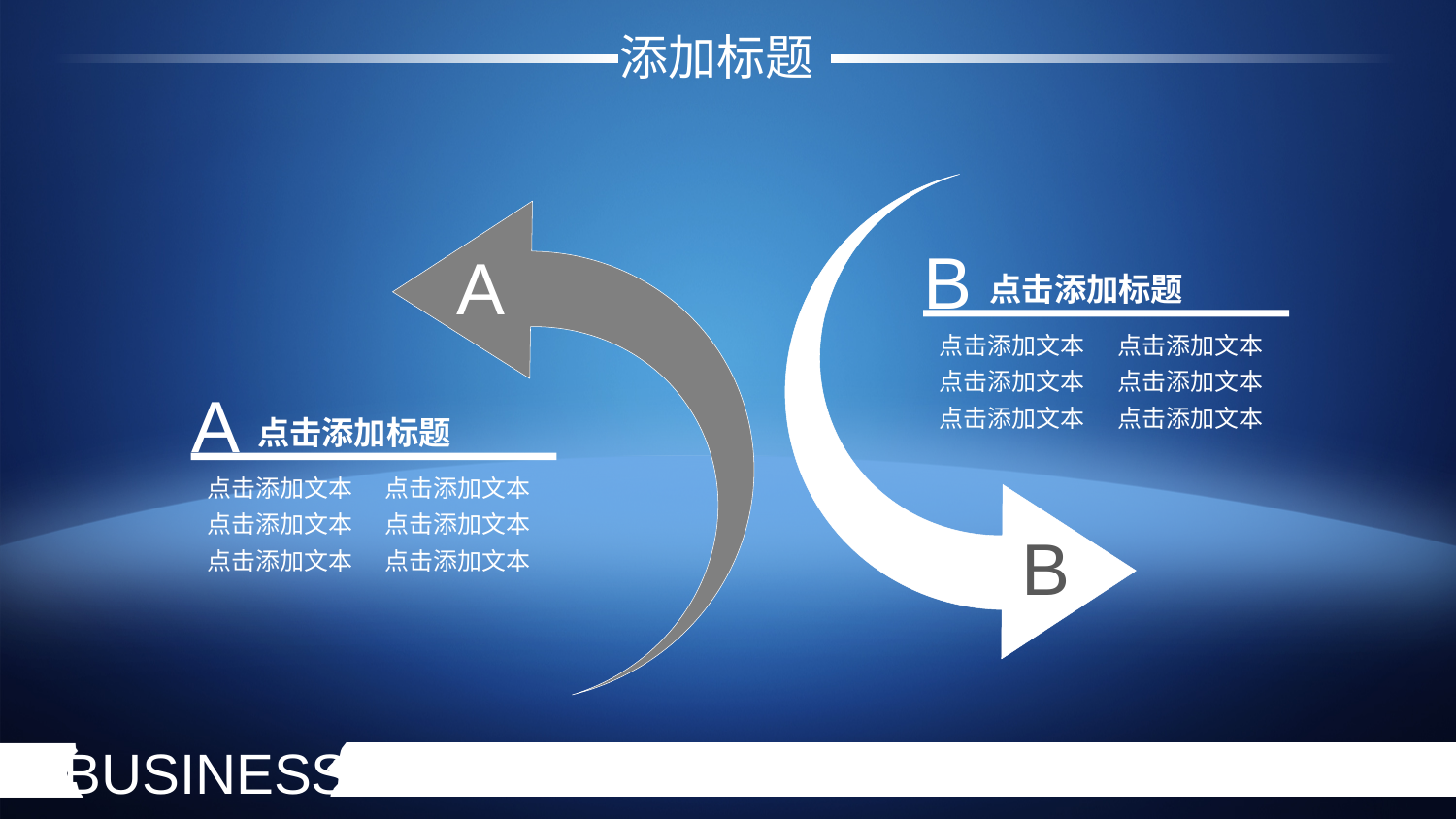

添加标题

A

B
B
点击添加标题

点击添加文本
点击添加文本
点击添加文本
点击添加文本
点击添加文本
点击添加文本
A
点击添加标题

点击添加文本
点击添加文本
点击添加文本
点击添加文本
点击添加文本
点击添加文本